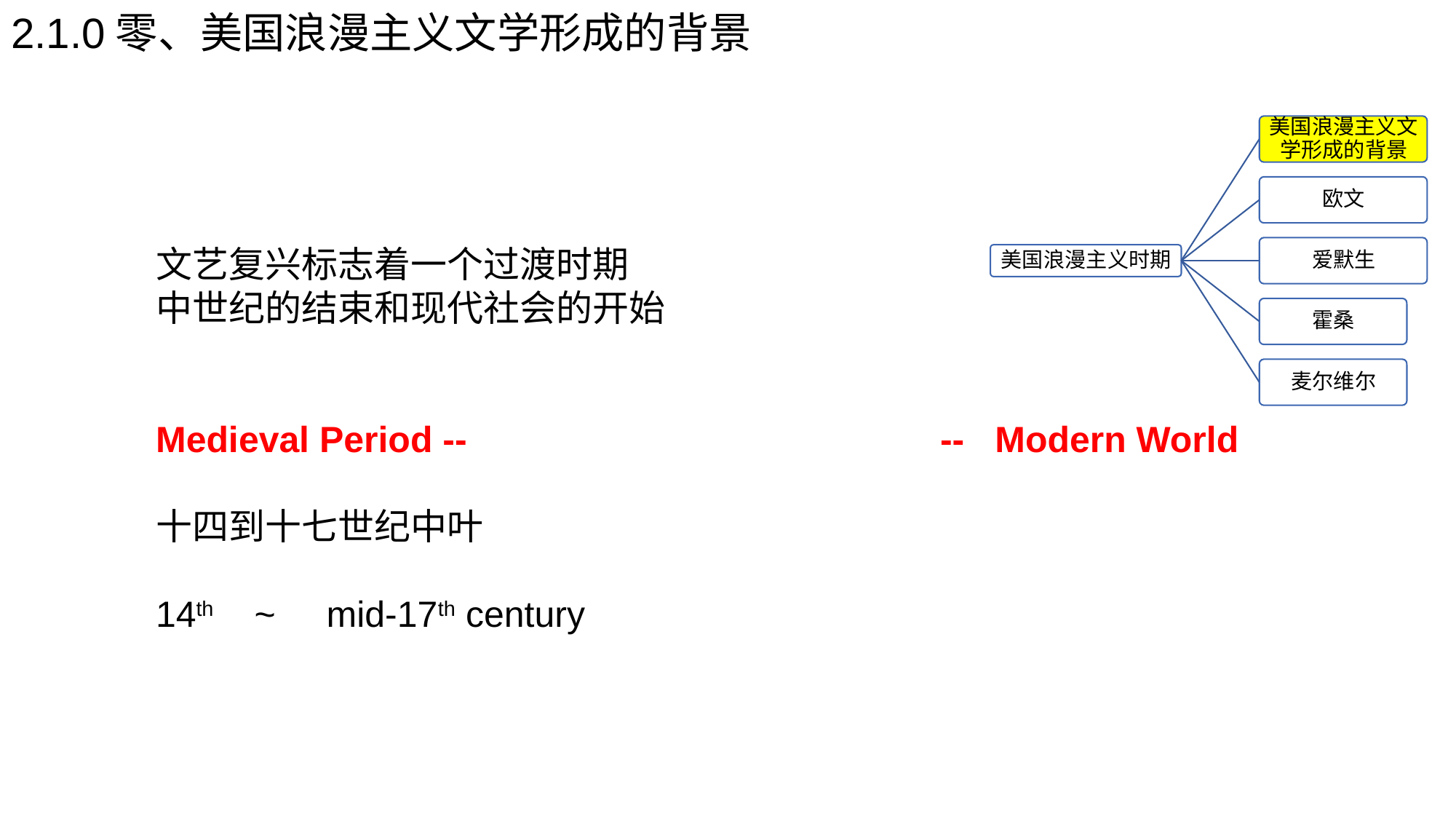

# 2.1.0零、美国浪漫主义文学形成的背景
美国浪漫主义时期

美国浪漫主义文学形成的背景

欧文

爱默生

霍桑

麦尔维尔
文艺复兴标志着一个过渡时期
中世纪的结束和现代社会的开始

Medieval Period -- 					  --   Modern World

十四到十七世纪中叶

14th    ~     mid-17th century